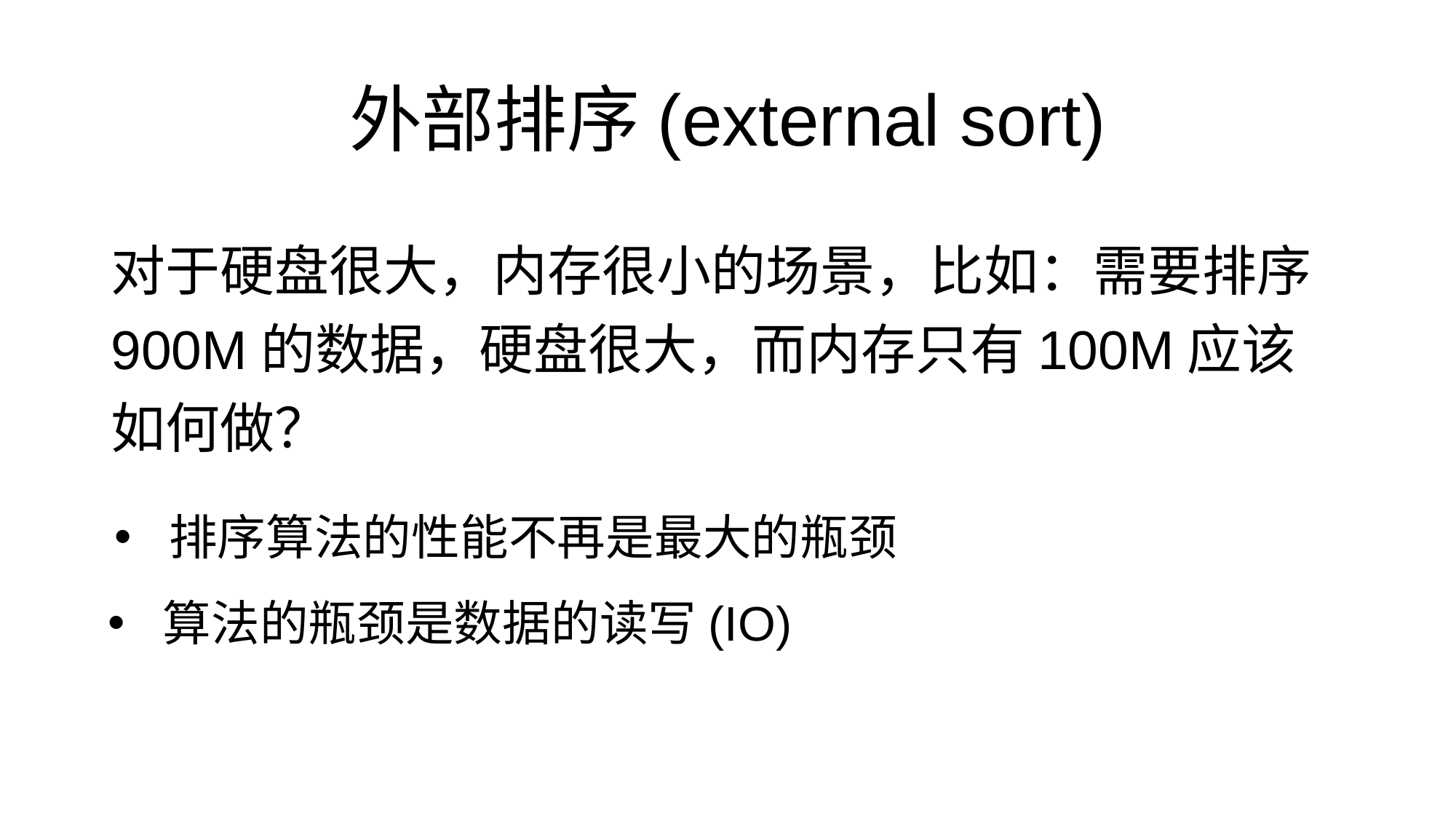

# 外部排序(external sort)
对于硬盘很大，内存很小的场景，比如：需要排序900M的数据，硬盘很大，而内存只有100M应该如何做？
排序算法的性能不再是最大的瓶颈
算法的瓶颈是数据的读写(IO)